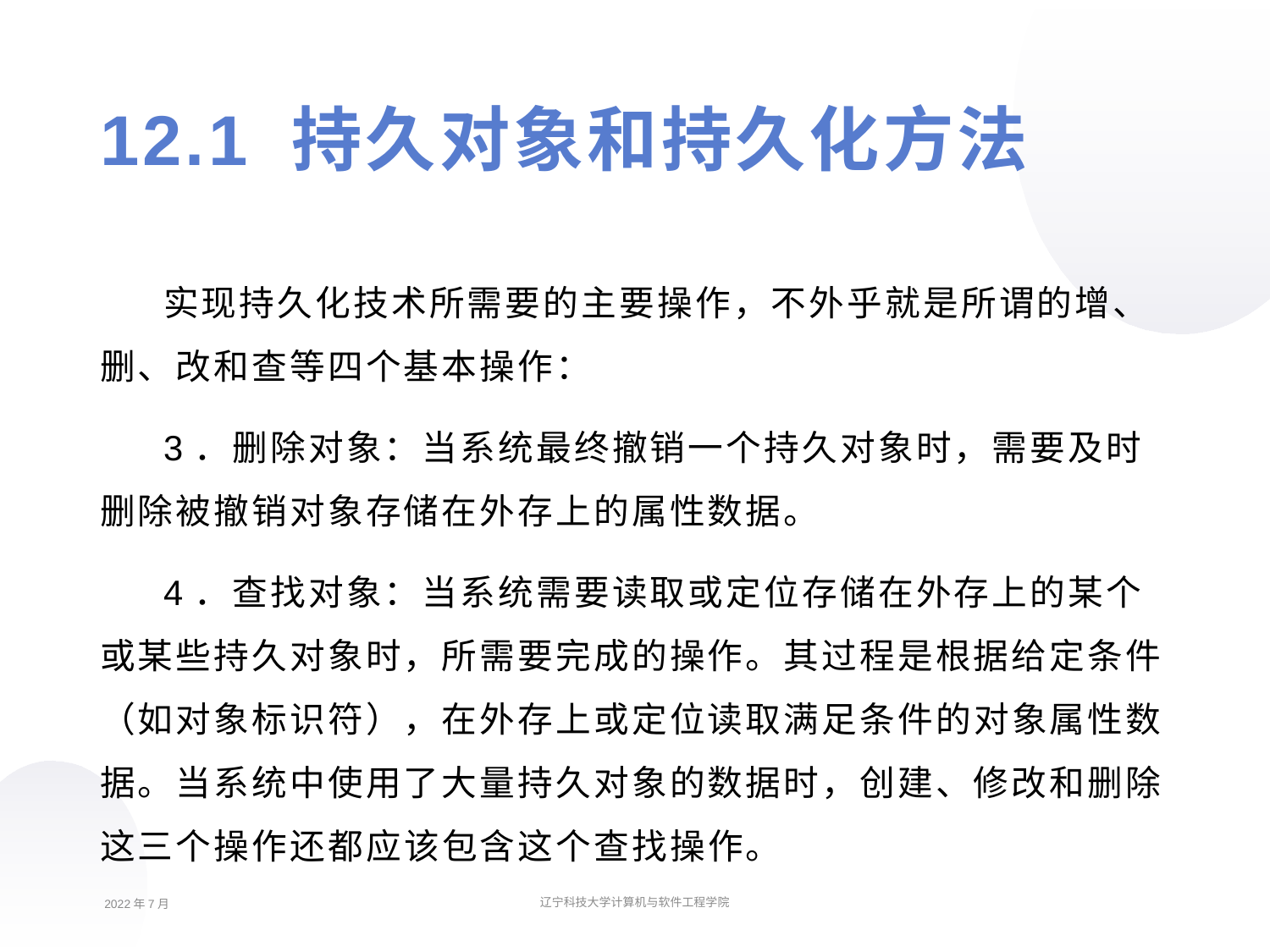

12.1 持久对象和持久化方法
实现持久化技术所需要的主要操作，不外乎就是所谓的增、删、改和查等四个基本操作：
3．删除对象：当系统最终撤销一个持久对象时，需要及时删除被撤销对象存储在外存上的属性数据。
4．查找对象：当系统需要读取或定位存储在外存上的某个或某些持久对象时，所需要完成的操作。其过程是根据给定条件（如对象标识符），在外存上或定位读取满足条件的对象属性数据。当系统中使用了大量持久对象的数据时，创建、修改和删除这三个操作还都应该包含这个查找操作。

2022年7月
辽宁科技大学计算机与软件工程学院
8